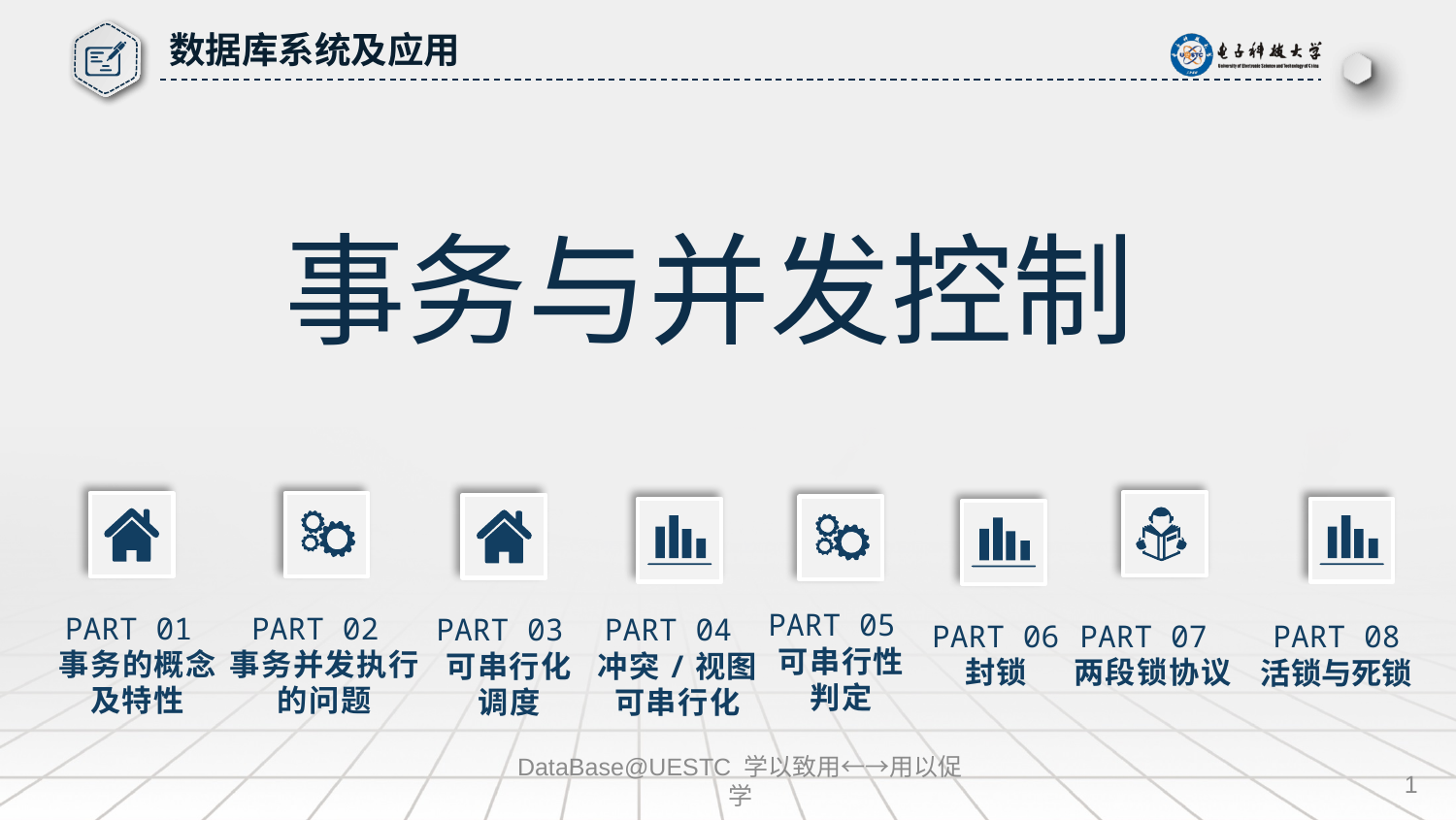

数据库系统及应用
事务与并发控制

PART 05
可串行性
判定
PART 01
事务的概念
及特性
PART 02
事务并发执行
的问题
PART 03
可串行化
调度
PART 04
冲突/视图
可串行化
PART 06
封锁
PART 07
两段锁协议
PART 08
活锁与死锁
DataBase@UESTC 学以致用←→用以促学
1